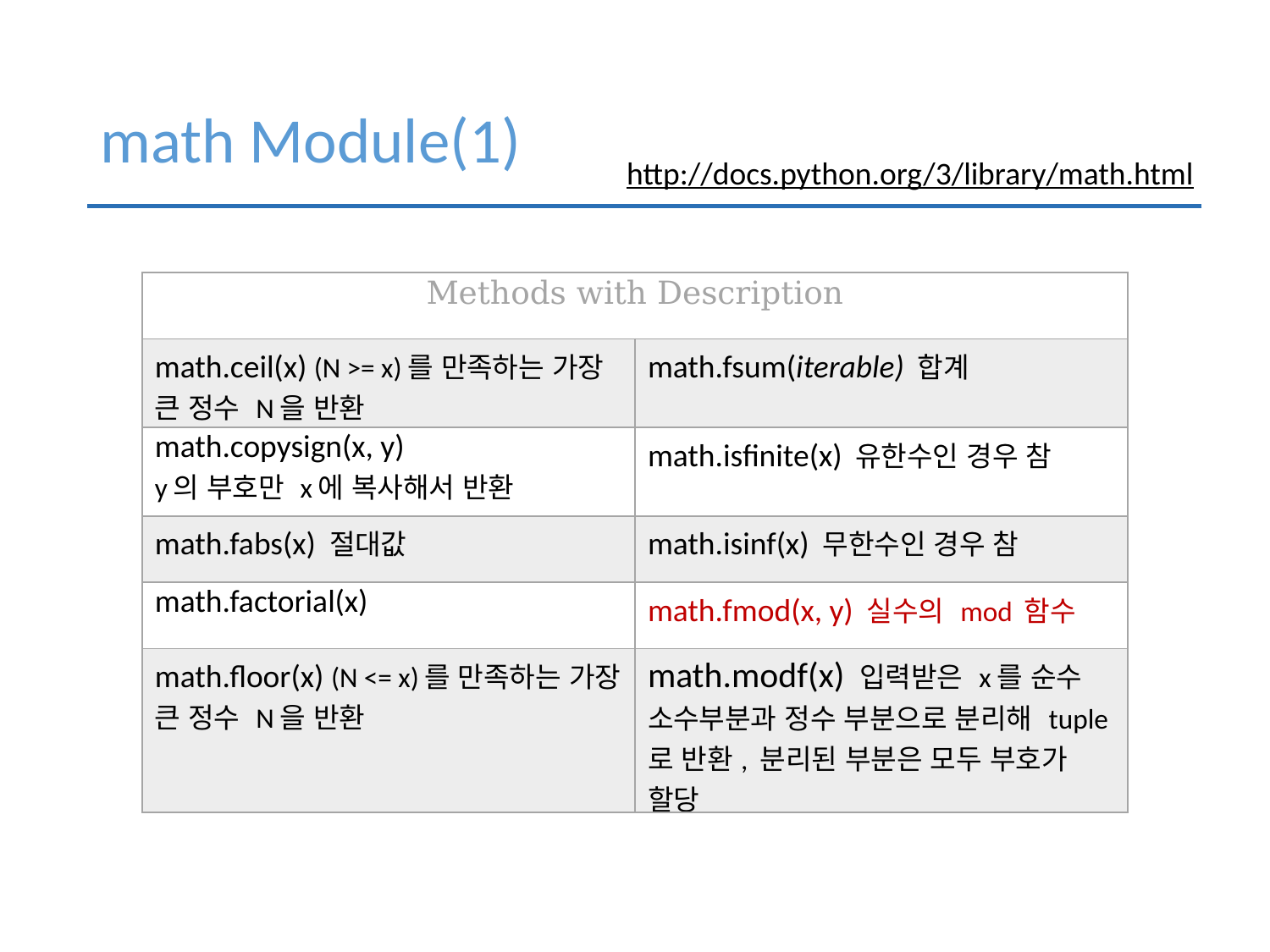

# math Module(1)
http://docs.python.org/3/library/math.html
| Methods with Description |  |
| --- | --- |
| math.ceil(x) (N >= x)를 만족하는 가장 큰 정수 N을 반환 | math.fsum(iterable) 합계 |
| math.copysign(x, y) y의 부호만 x에 복사해서 반환 | math.isfinite(x) 유한수인 경우 참 |
| math.fabs(x) 절대값 | math.isinf(x) 무한수인 경우 참 |
| math.factorial(x) | math.fmod(x, y) 실수의 mod 함수 |
| math.floor(x) (N <= x)를 만족하는 가장 큰 정수 N을 반환 | math.modf(x) 입력받은 x를 순수 소수부분과 정수 부분으로 분리해 tuple로 반환, 분리된 부분은 모두 부호가 할당 |